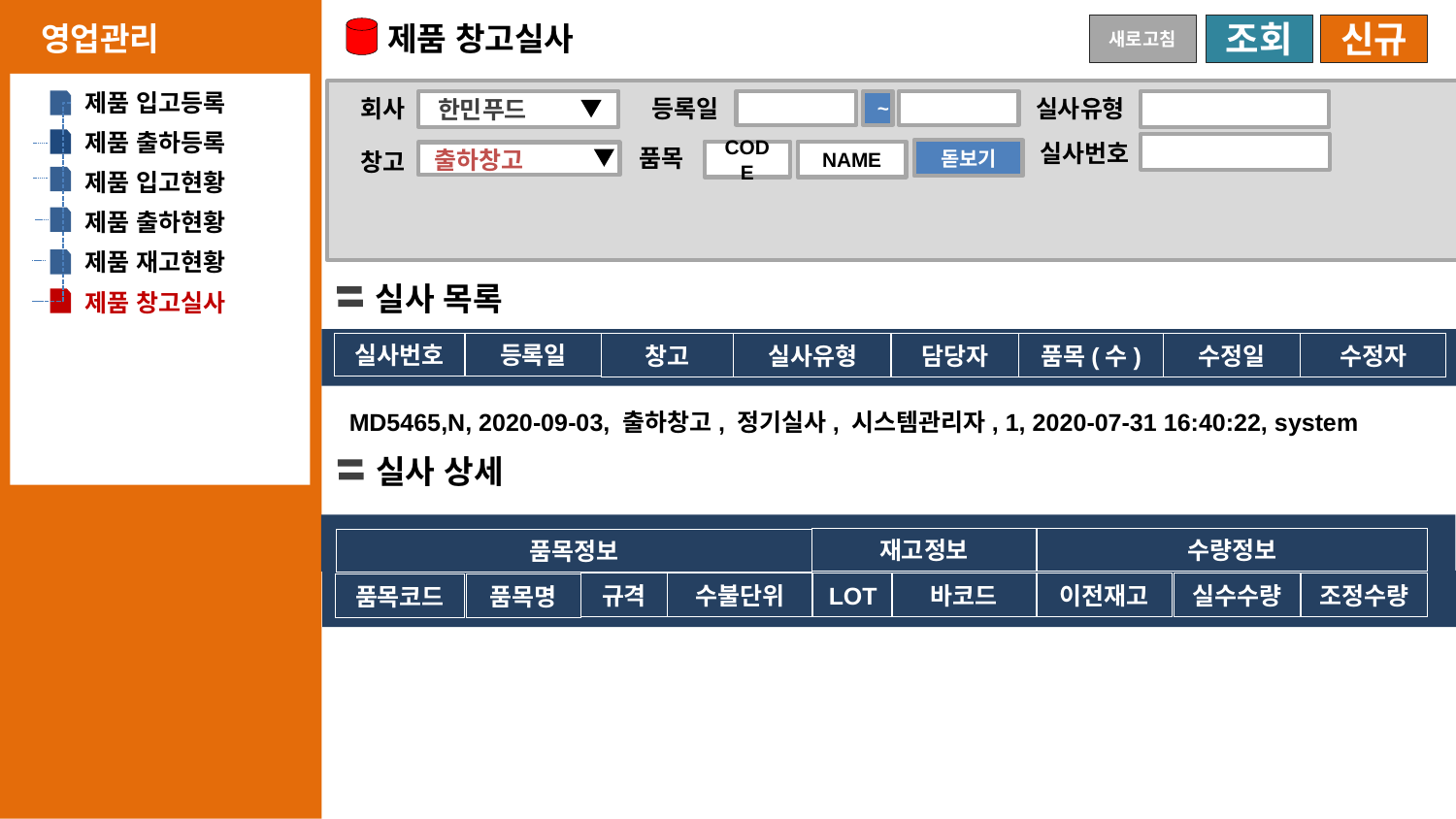

제품 창고실사
영업관리
새로고침
조회
신규

제품 입고등록

실사유형
회사
등록일
한민푸드

~

제품 출하등록

실사번호

품목
출하창고
창고
돋보기
CODE
NAME

제품 입고현황

제품 출하현황

제품 재고현황

실사 목록
제품 창고실사

실사번호
등록일
창고
실사유형
담당자
품목(수)
수정일
수정자
MD5465,N, 2020-09-03, 출하창고, 정기실사, 시스템관리자, 1, 2020-07-31 16:40:22, system
실사 상세

재고정보
수량정보
품목정보

규격
수불단위
LOT
바코드
이전재고
실수수량
조정수량
품목코드
품목명